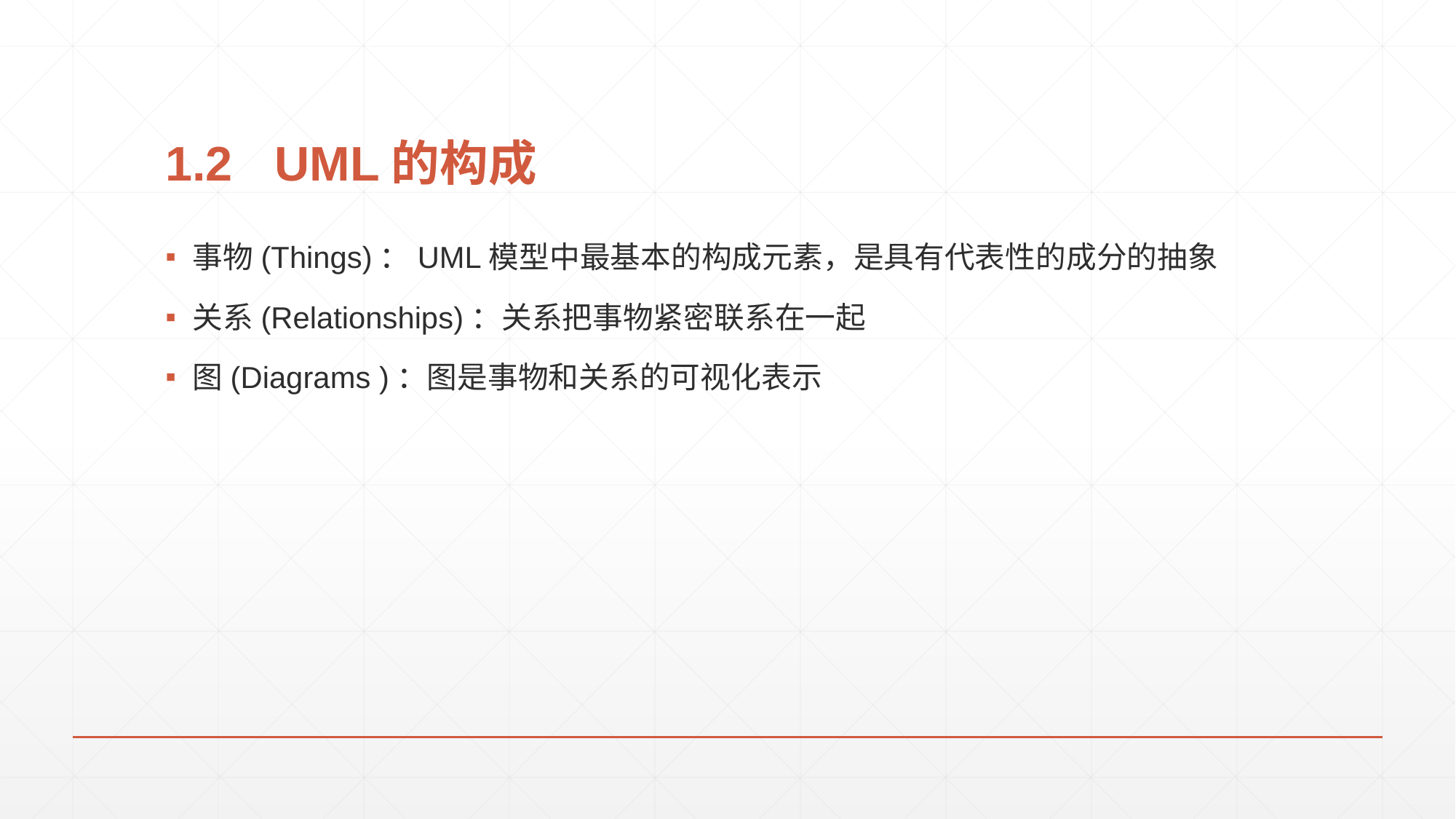

# 1.2	UML的构成
事物(Things)：UML模型中最基本的构成元素，是具有代表性的成分的抽象
关系(Relationships)：关系把事物紧密联系在一起
图(Diagrams )：图是事物和关系的可视化表示